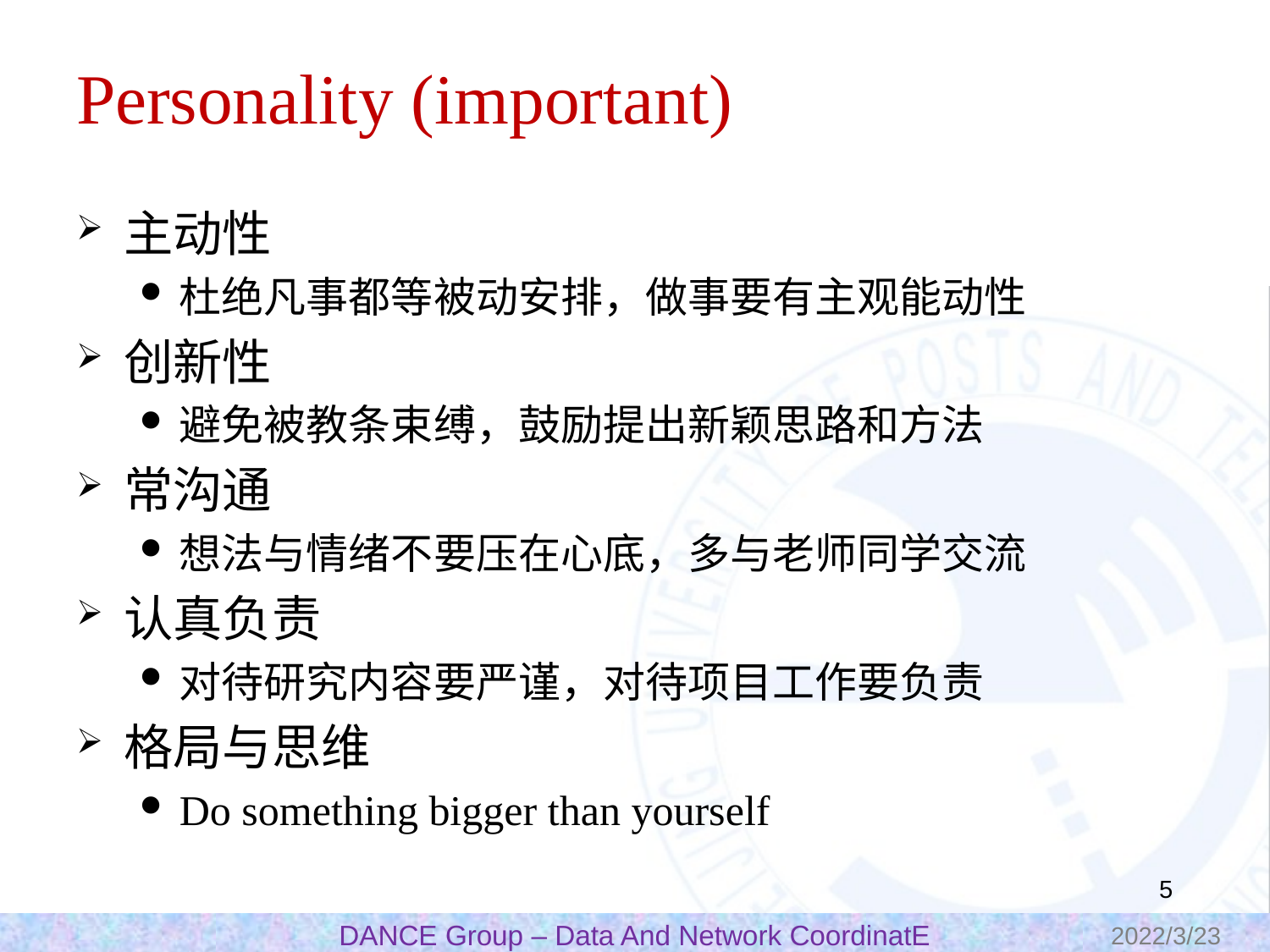

# Personality (important)
主动性
杜绝凡事都等被动安排，做事要有主观能动性
创新性
避免被教条束缚，鼓励提出新颖思路和方法
常沟通
想法与情绪不要压在心底，多与老师同学交流
认真负责
对待研究内容要严谨，对待项目工作要负责
格局与思维
Do something bigger than yourself
5
2022/3/23